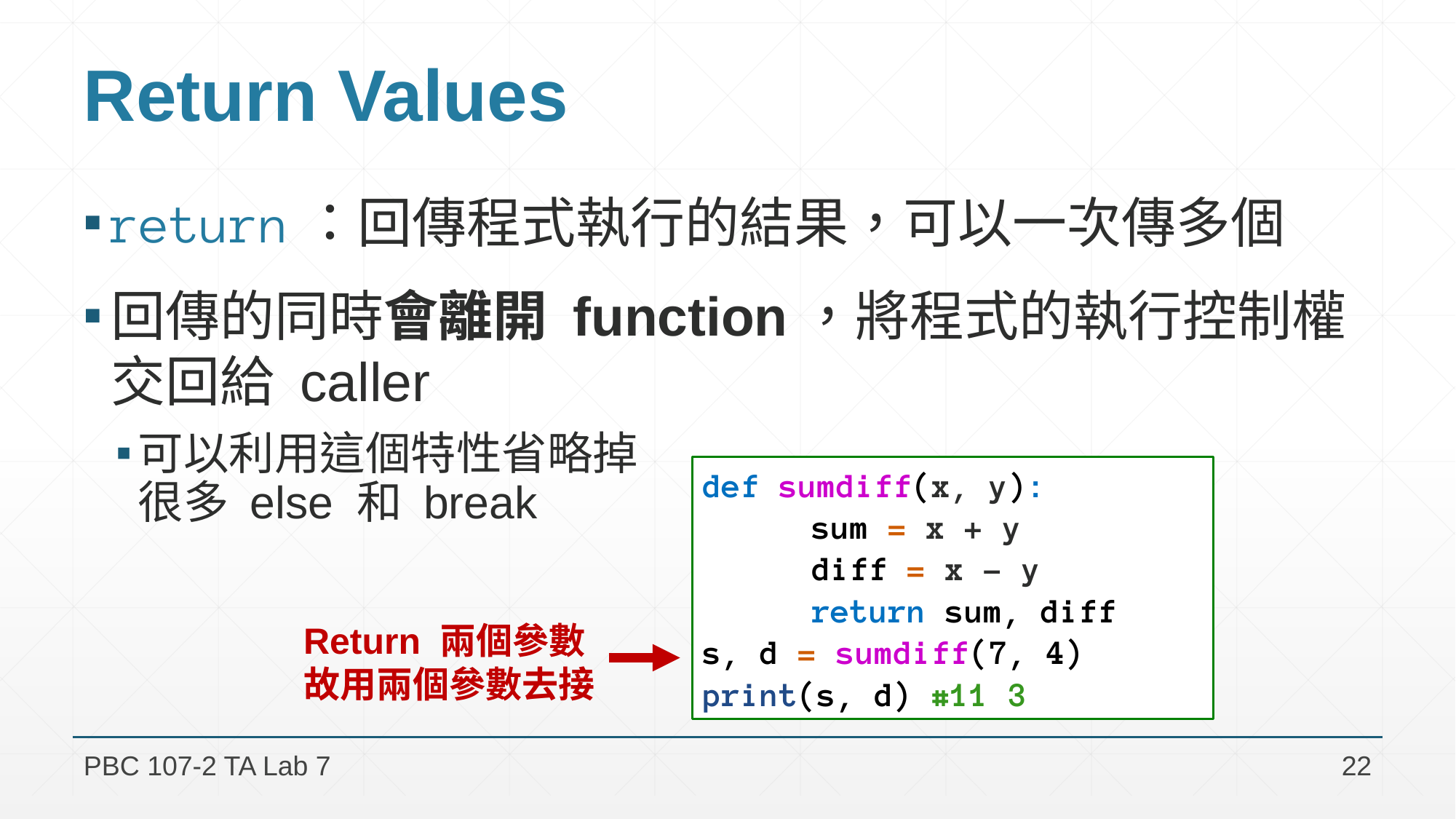

# Return Values
return：回傳程式執行的結果，可以一次傳多個
回傳的同時會離開 function，將程式的執行控制權交回給 caller
可以利用這個特性省略掉
很多 else 和 break

def sumdiff(x, y):
	sum = x + y
	diff = x - y
	return sum, diff
s, d = sumdiff(7, 4)
print(s, d) #11 3
Return 兩個參數
故用兩個參數去接
PBC 107-2 TA Lab 7
22